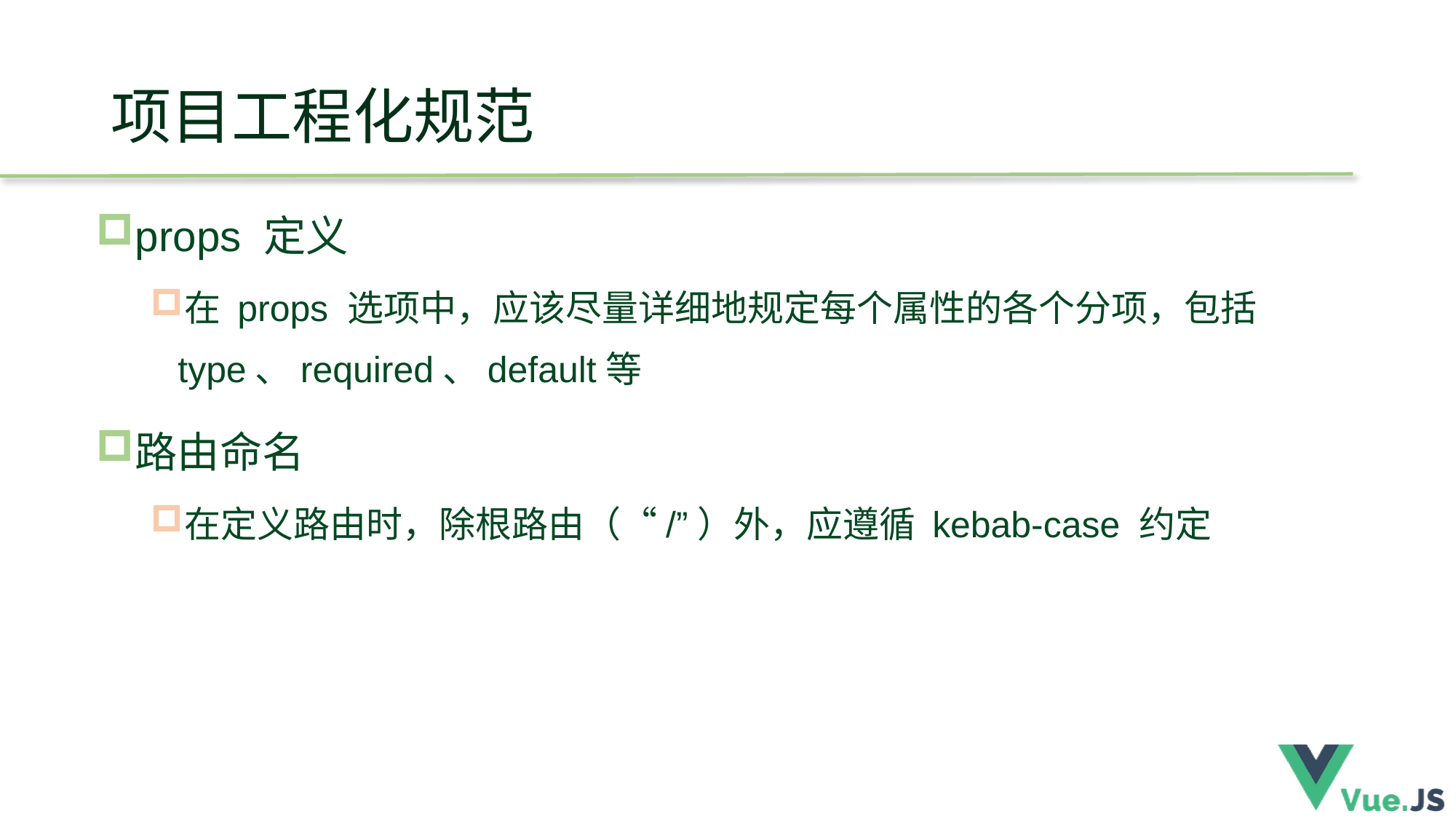

# 项目工程化规范
props 定义
在 props 选项中，应该尽量详细地规定每个属性的各个分项，包括 type、required、default等
路由命名
在定义路由时，除根路由（“/”）外，应遵循 kebab-case 约定